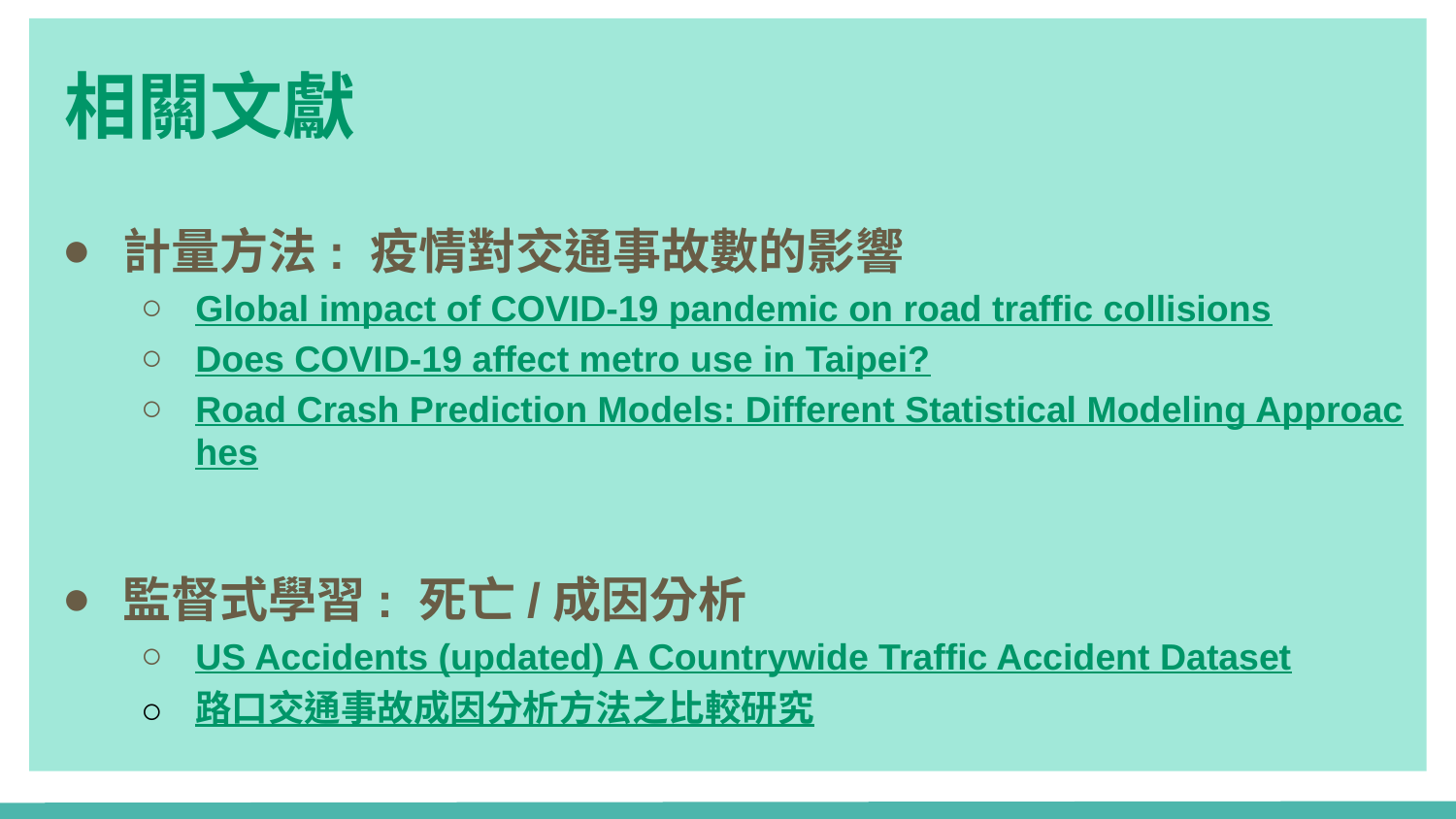

# 相關文獻
計量方法: 疫情對交通事故數的影響
Global impact of COVID-19 pandemic on road traffic collisions
Does COVID-19 affect metro use in Taipei?
Road Crash Prediction Models: Different Statistical Modeling Approaches

監督式學習: 死亡/成因分析
US Accidents (updated) A Countrywide Traffic Accident Dataset
路口交通事故成因分析方法之比較研究